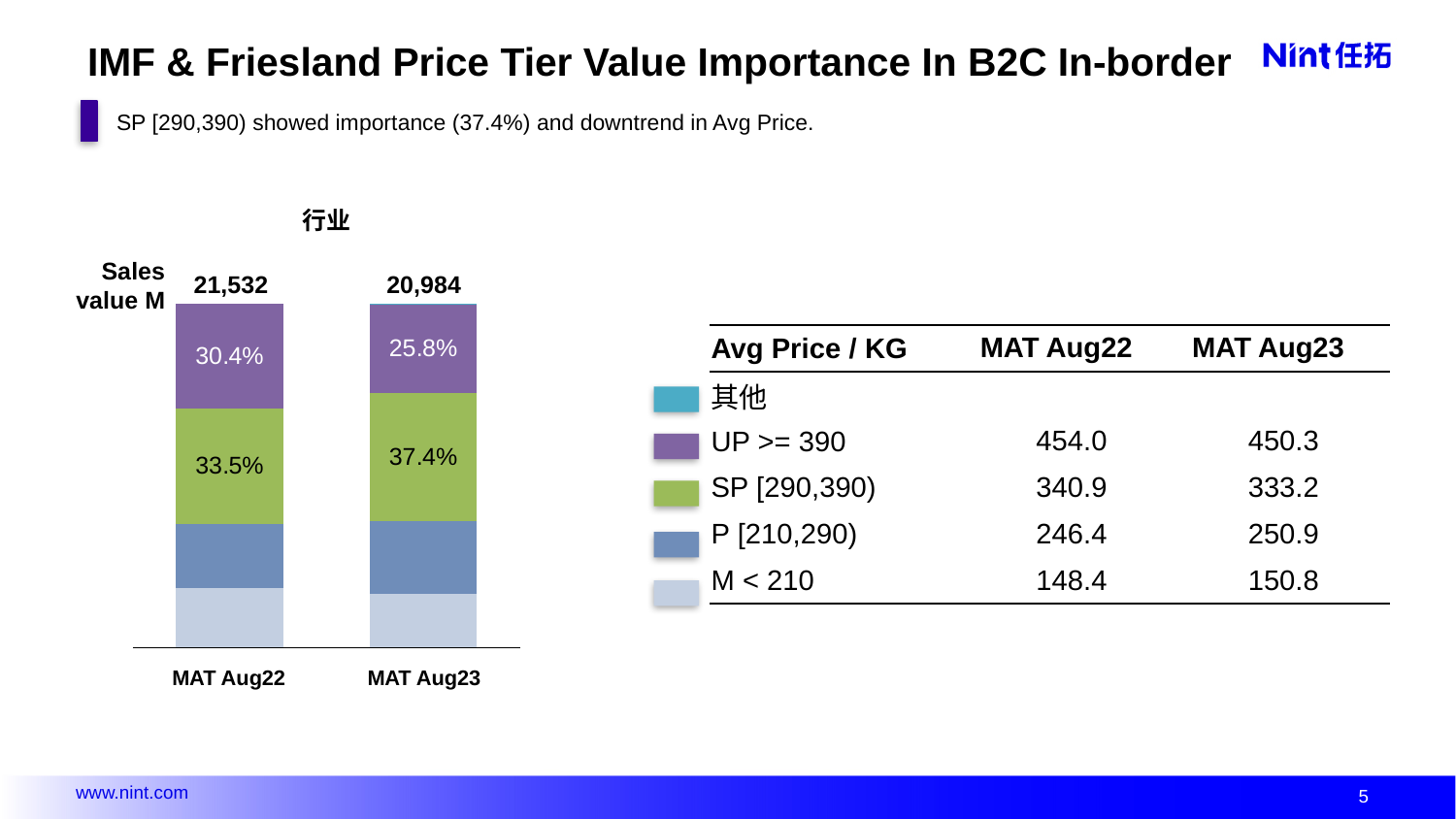

# IMF & Friesland Price Tier Value Importance In B2C In-border
SP [290,390) showed importance (37.4%) and downtrend in Avg Price.
| 行业 |
| --- |
Sales value M
21,532
20,984

### Chart

| Category | 系列 5 | 系列 4 | 系列 3 | 系列 2 | 系列 1 |
|---|---|---|---|---|---|
| MAT Aug22 | 17.44 | 18.63 | 33.52 | 30.4 | 0.0 |
| MAT Aug23 | 15.58 | 21.16 | 37.38 | 25.82 | 0.05 |
| Avg Price / KG | MAT Aug22 | MAT Aug23 |
| --- | --- | --- |
| 其他 |  |  |
| UP >= 390 | 454.0 | 450.3 |
| SP [290,390) | 340.9 | 333.2 |
| P [210,290) | 246.4 | 250.9 |
| M < 210 | 148.4 | 150.8 |

MAT Aug22
MAT Aug23